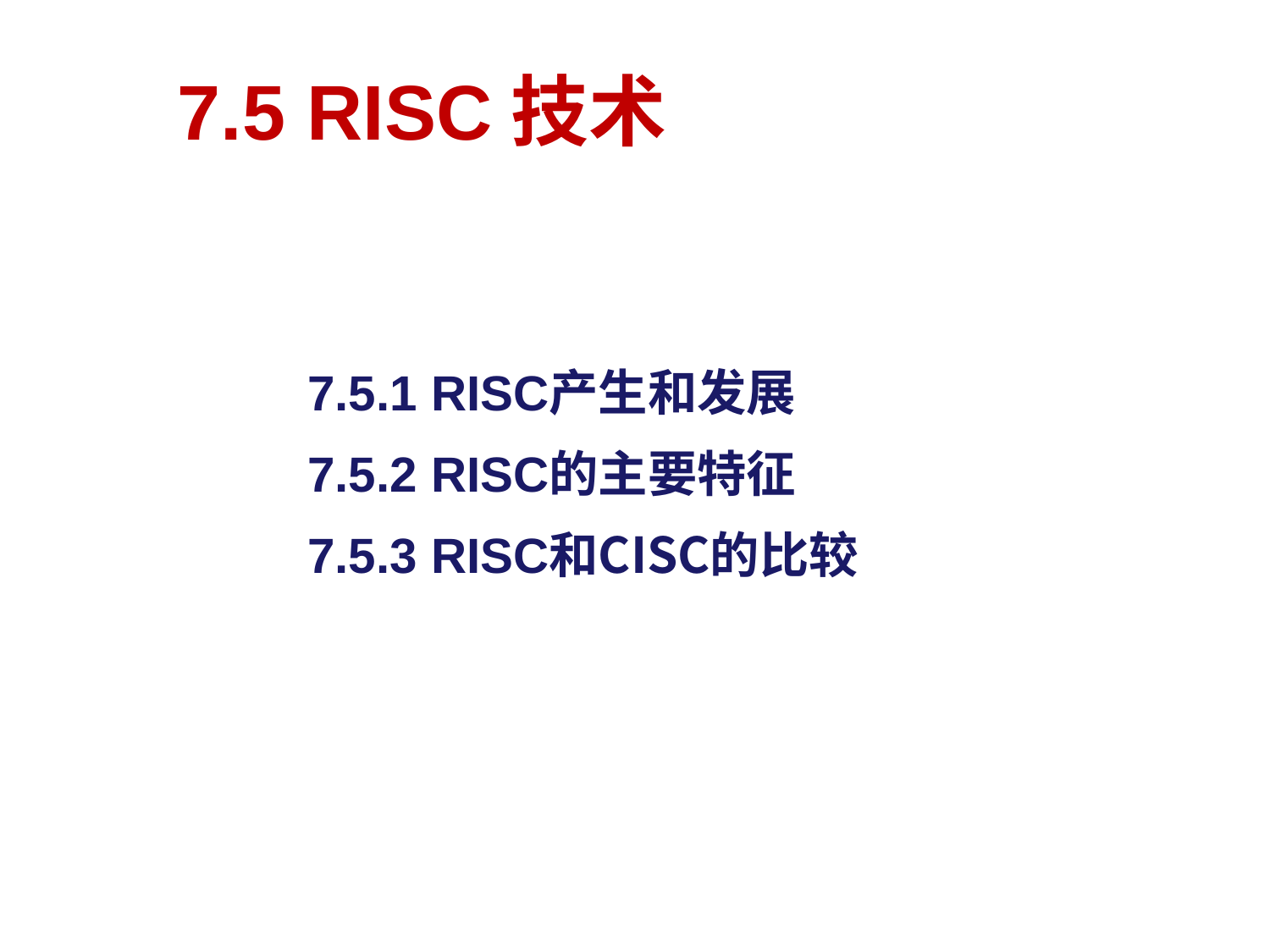

# 7.5 RISC技术

7.5.1 RISC产生和发展
7.5.2 RISC的主要特征
7.5.3 RISC和CISC的比较